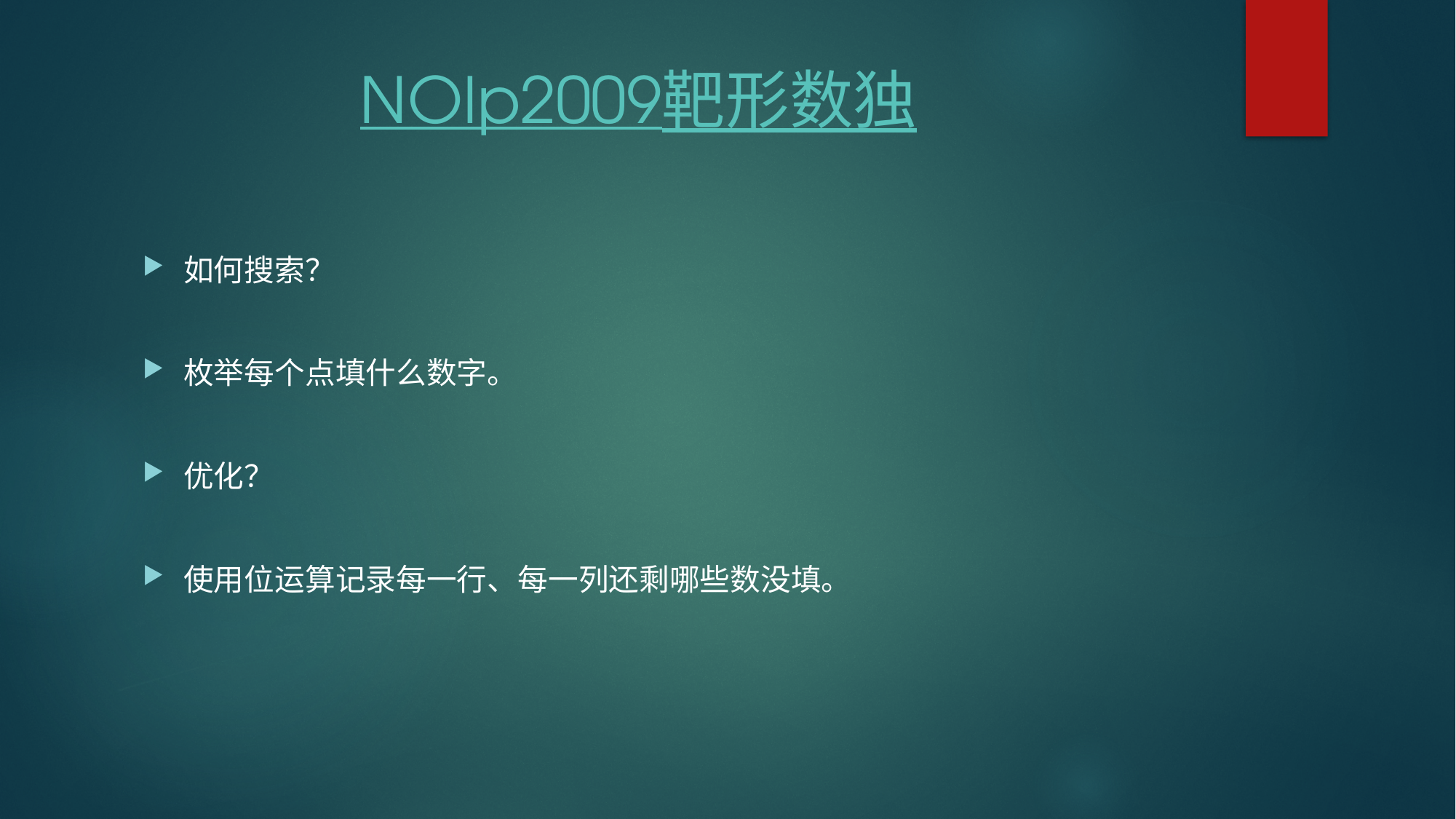

# NOIp2009靶形数独
如何搜索？

枚举每个点填什么数字。

优化？

使用位运算记录每一行、每一列还剩哪些数没填。